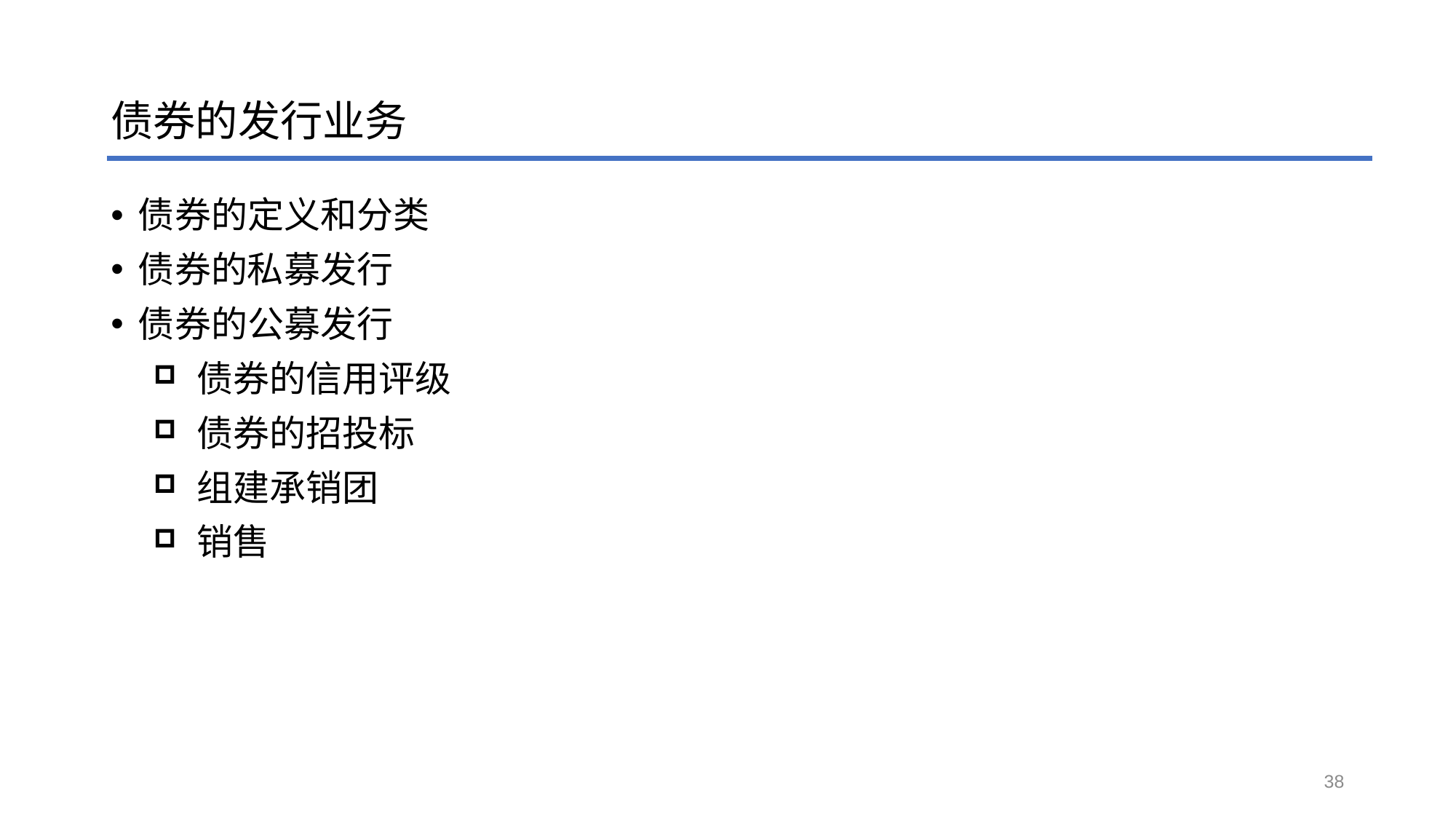

# 债券的发行业务
债券的定义和分类
债券的私募发行
债券的公募发行
债券的信用评级
债券的招投标
组建承销团
销售
38